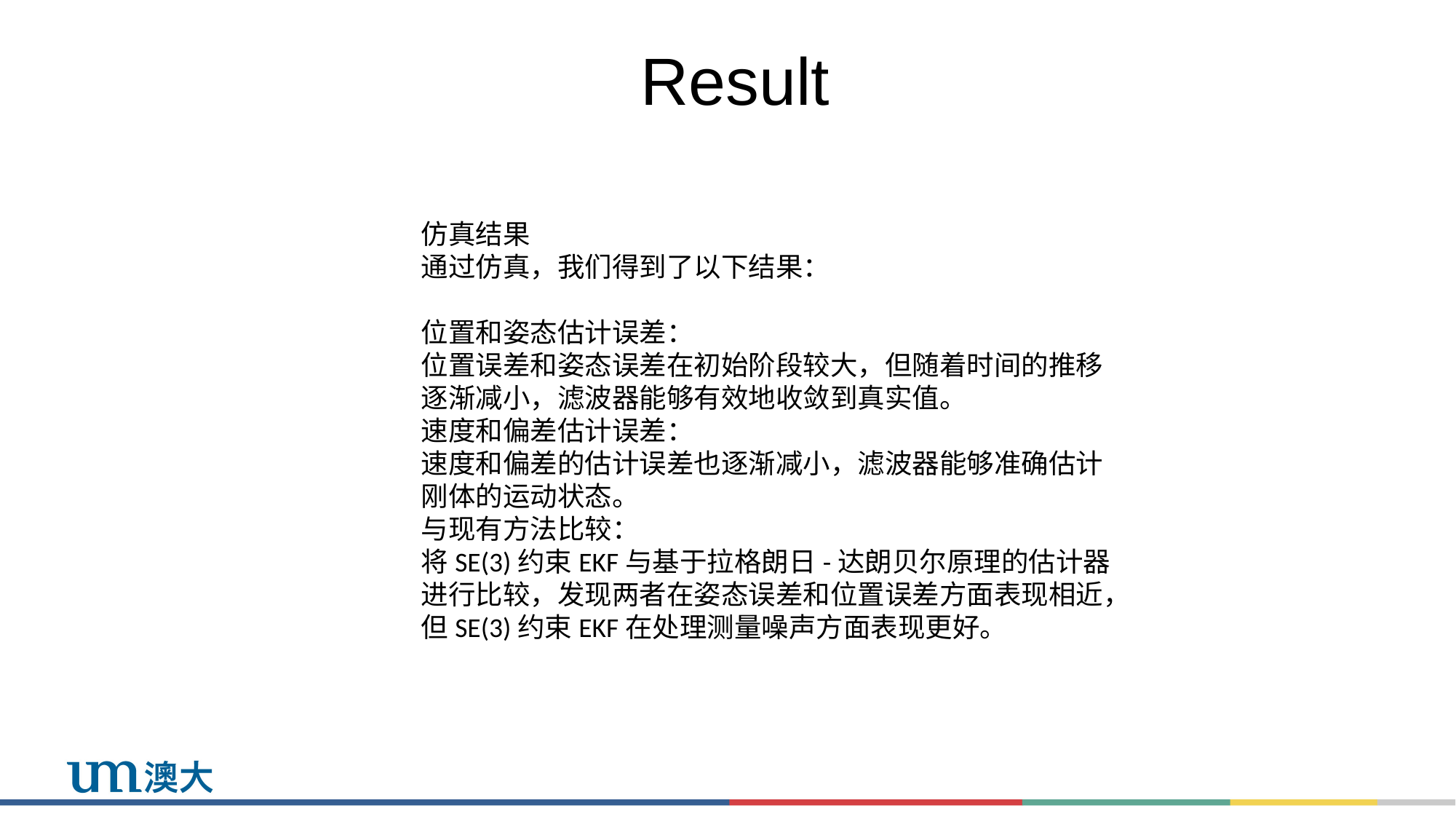

# Result
仿真结果
通过仿真，我们得到了以下结果：

位置和姿态估计误差：
位置误差和姿态误差在初始阶段较大，但随着时间的推移逐渐减小，滤波器能够有效地收敛到真实值。
速度和偏差估计误差：
速度和偏差的估计误差也逐渐减小，滤波器能够准确估计刚体的运动状态。
与现有方法比较：
将SE(3)约束EKF与基于拉格朗日-达朗贝尔原理的估计器进行比较，发现两者在姿态误差和位置误差方面表现相近，但SE(3)约束EKF在处理测量噪声方面表现更好。